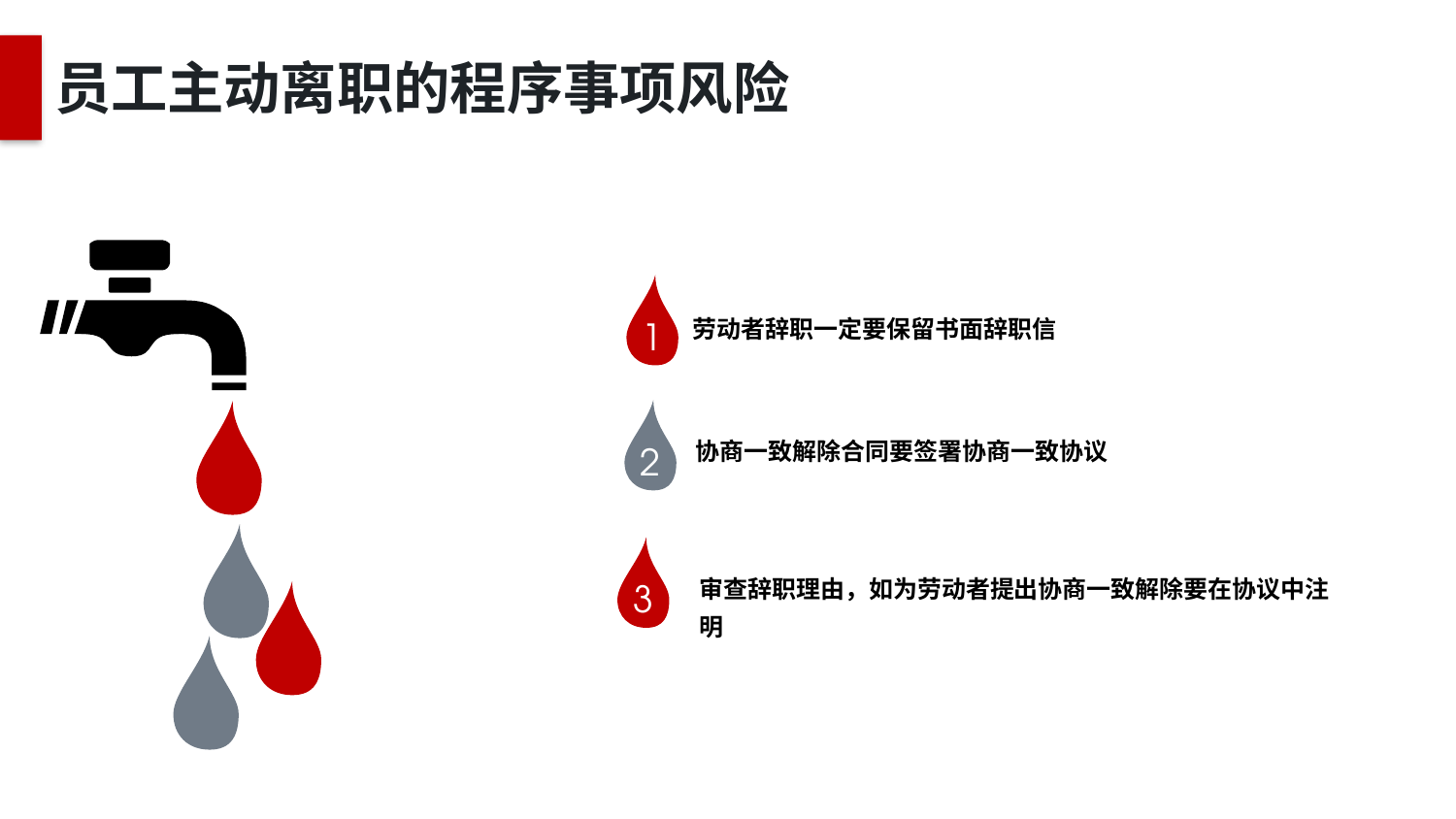

员工主动离职的程序事项风险

1
劳动者辞职一定要保留书面辞职信
2

协商一致解除合同要签署协商一致协议

3
审查辞职理由，如为劳动者提出协商一致解除要在协议中注明